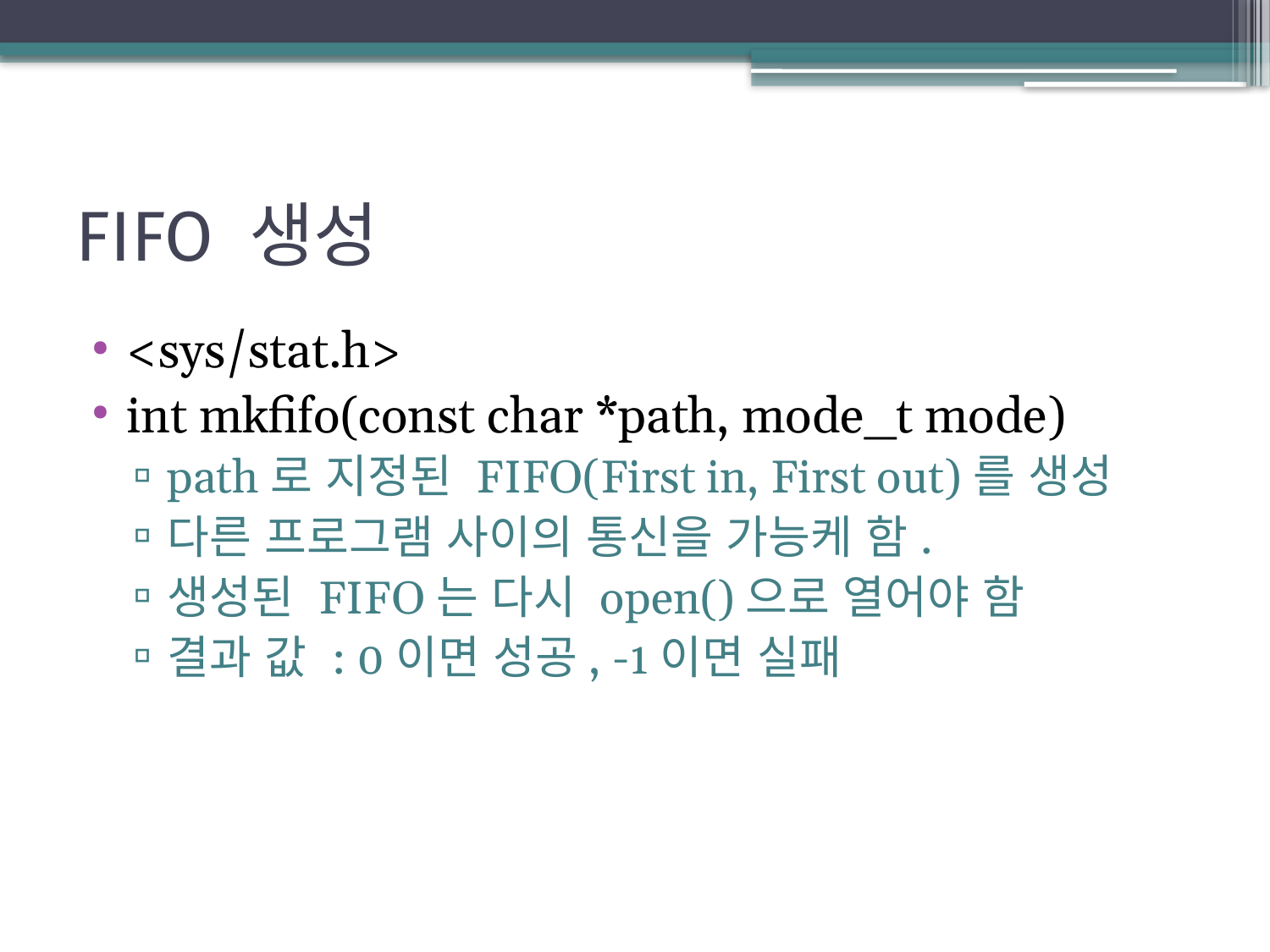

# FIFO 생성
<sys/stat.h>
int mkfifo(const char *path, mode_t mode)
path로 지정된 FIFO(First in, First out)를 생성
다른 프로그램 사이의 통신을 가능케 함.
생성된 FIFO는 다시 open()으로 열어야 함
결과 값 : 0이면 성공, -1이면 실패